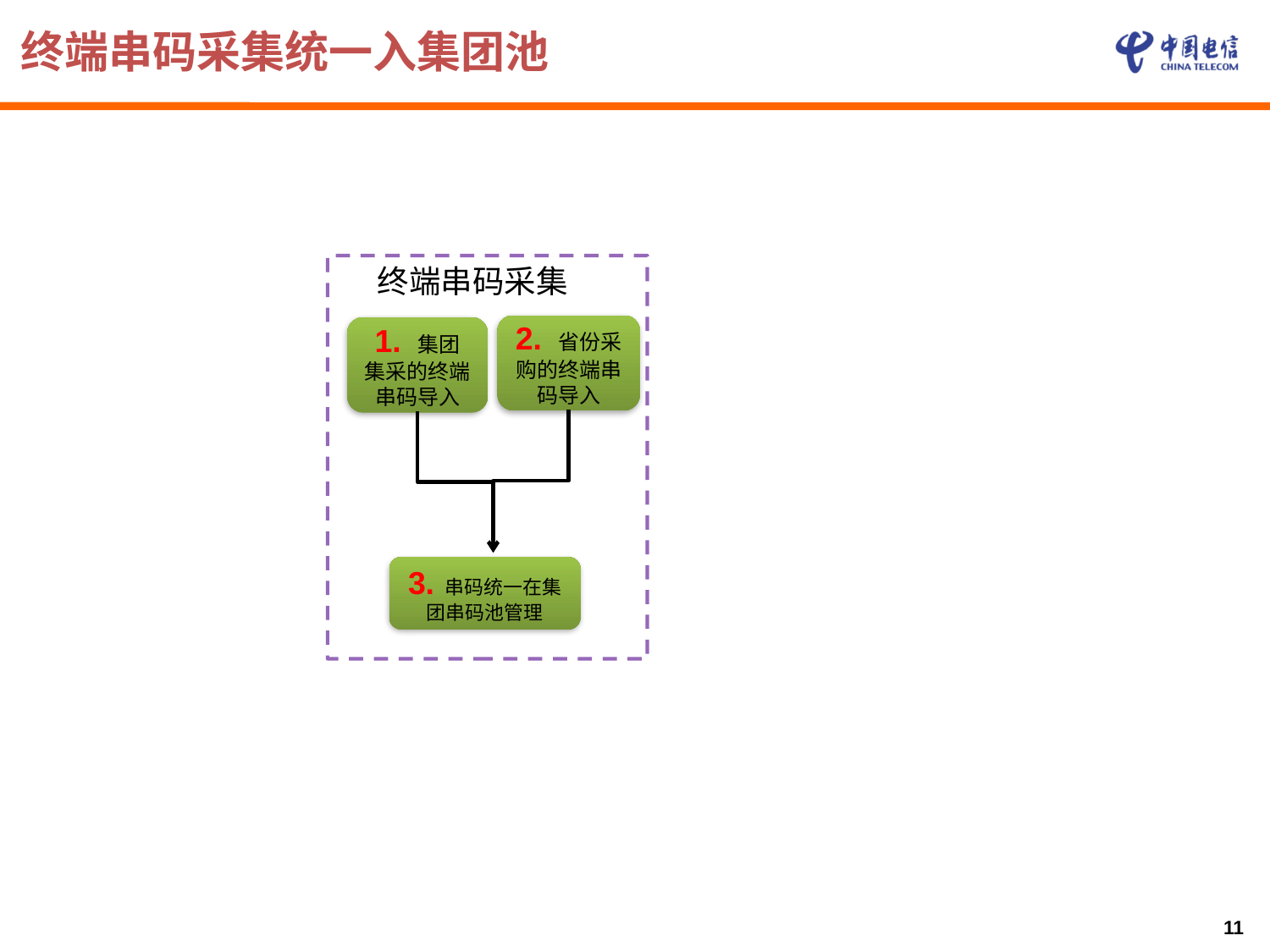

# 终端串码采集统一入集团池

终端串码采集
2. 省份采购的终端串码导入
1. 集团集采的终端串码导入
3. 串码统一在集团串码池管理
11